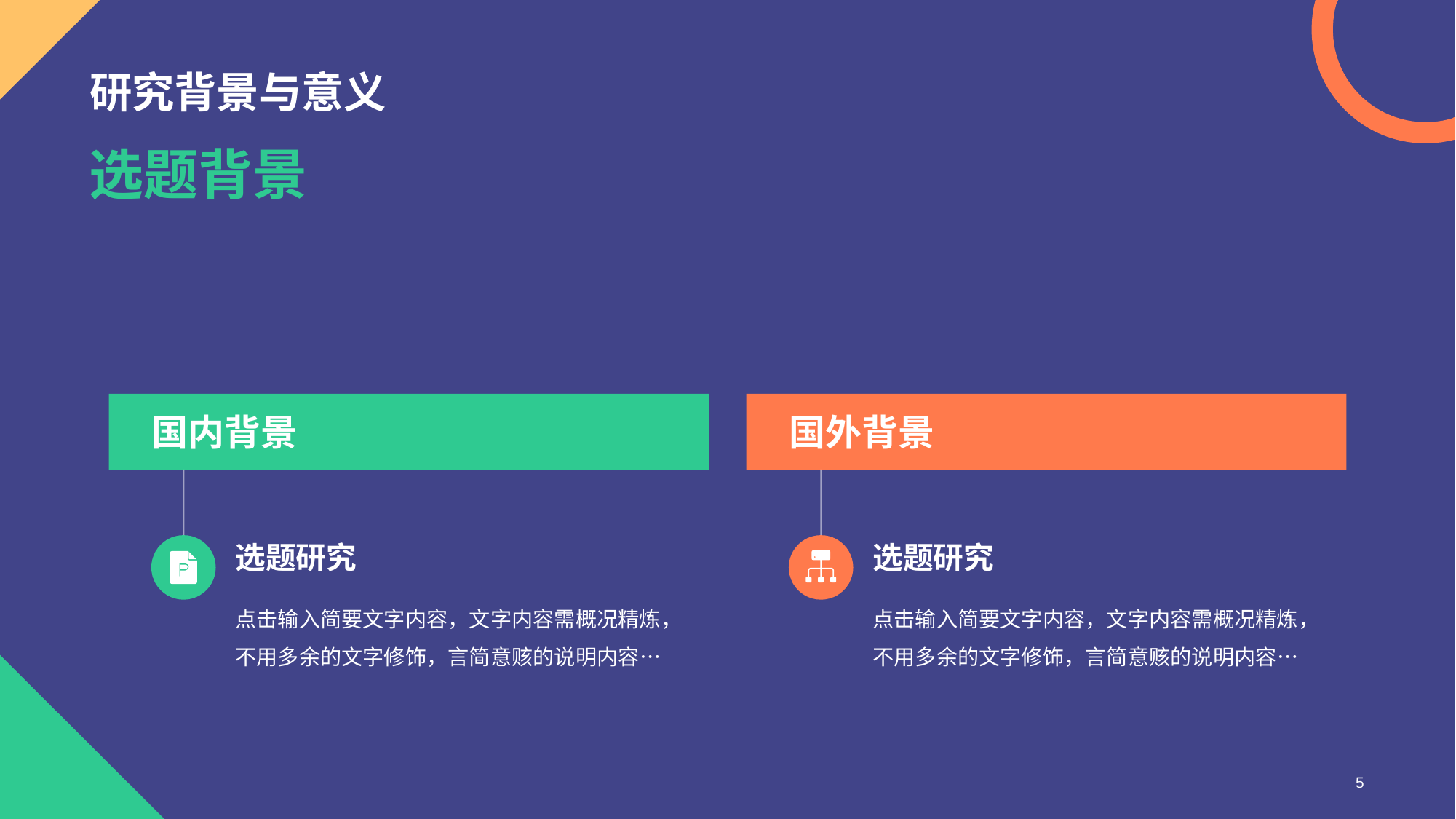

# 研究背景与意义
选题背景
国内背景
选题研究

点击输入简要文字内容，文字内容需概况精炼，不用多余的文字修饰，言简意赅的说明内容…
国外背景
选题研究

点击输入简要文字内容，文字内容需概况精炼，不用多余的文字修饰，言简意赅的说明内容…
5